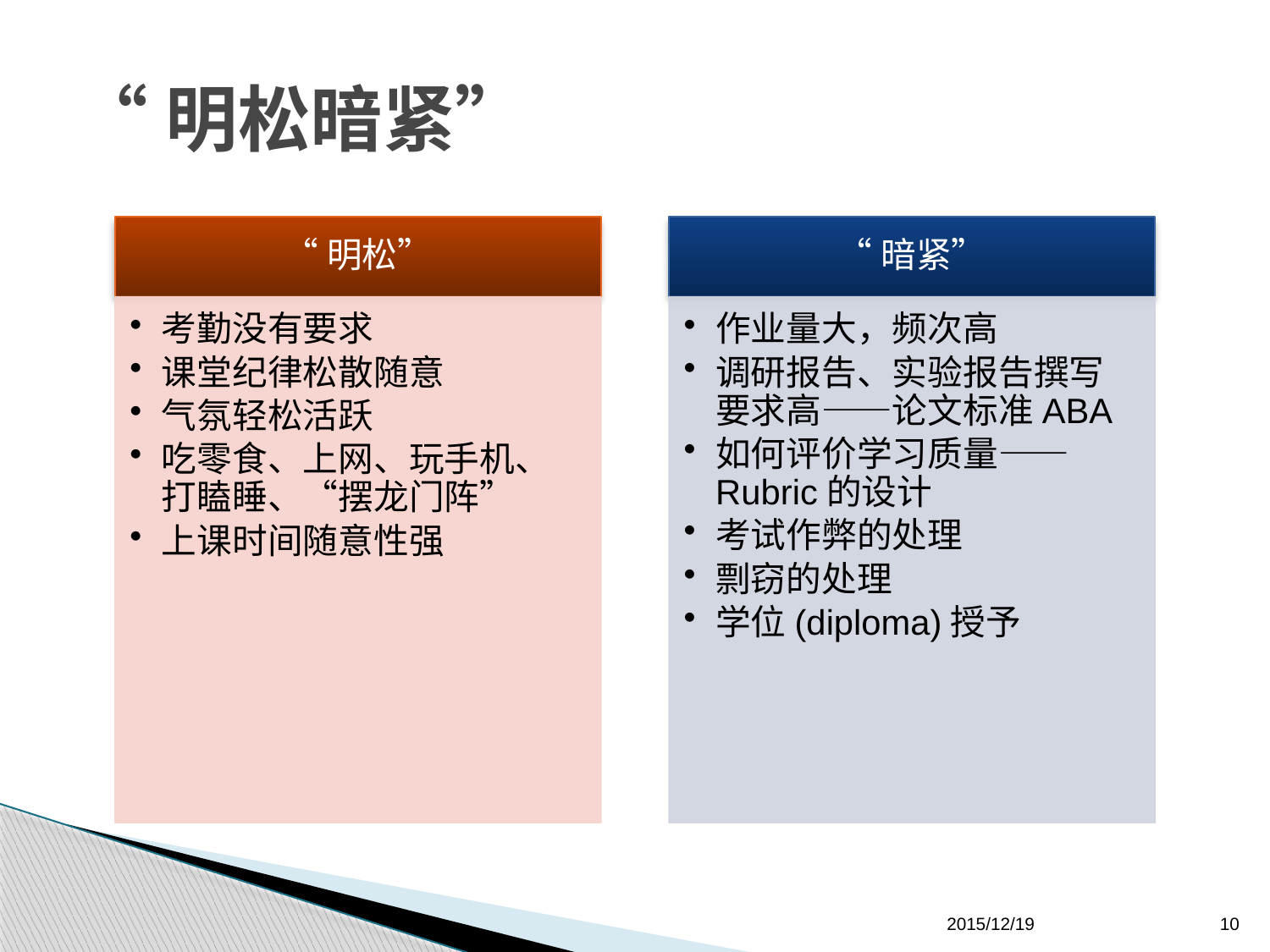

# “明松暗紧”
“明松”
考勤没有要求
课堂纪律松散随意
气氛轻松活跃
吃零食、上网、玩手机、打瞌睡、“摆龙门阵”
上课时间随意性强
“暗紧”
作业量大，频次高
调研报告、实验报告撰写要求高——论文标准ABA
如何评价学习质量——Rubric的设计
考试作弊的处理
剽窃的处理
学位(diploma)授予

2015/12/19
10